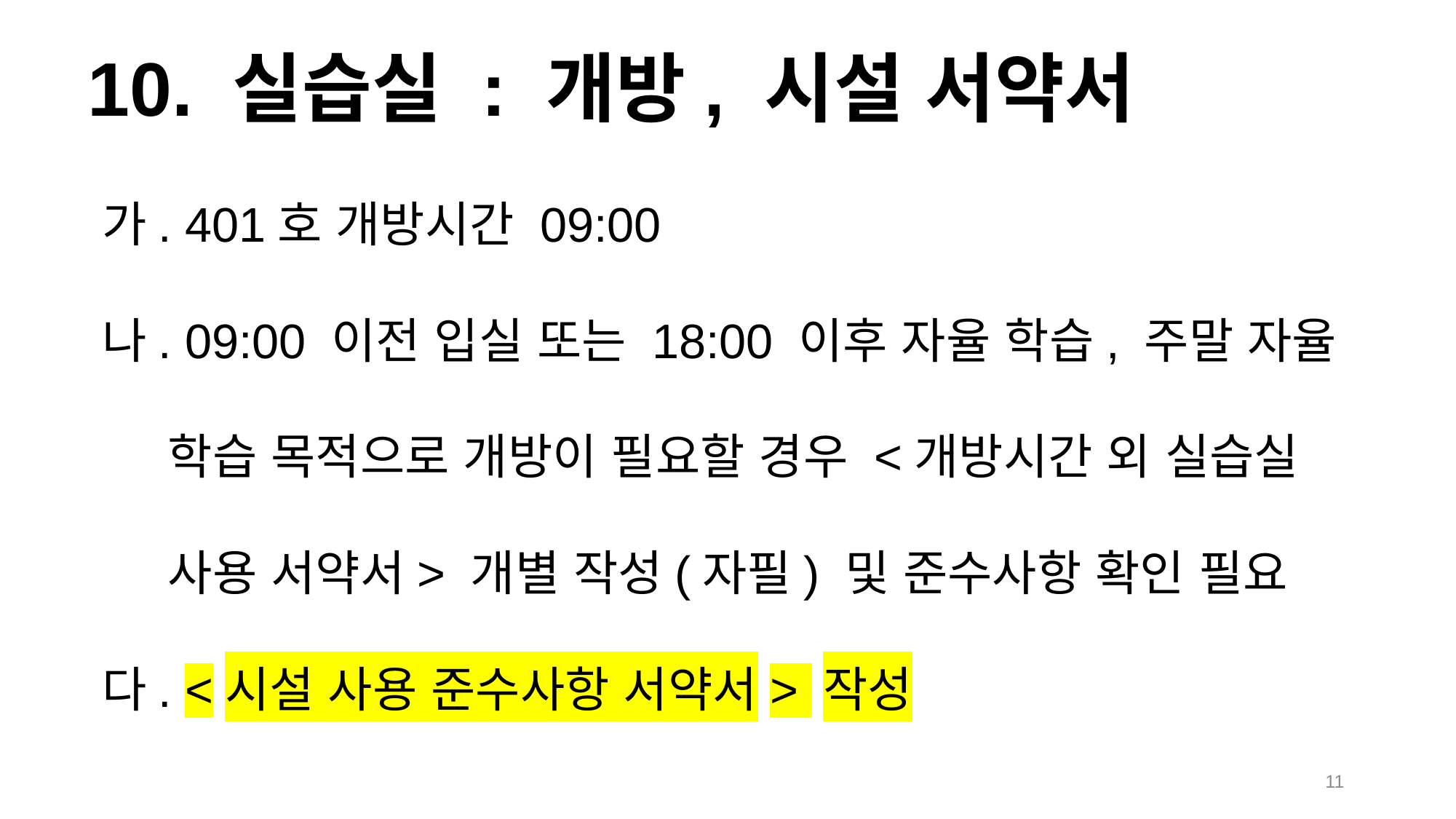

10. 실습실 : 개방, 시설 서약서
가. 401호 개방시간 09:00
나. 09:00 이전 입실 또는 18:00 이후 자율 학습, 주말 자율
    학습 목적으로 개방이 필요할 경우 <개방시간 외 실습실
    사용 서약서> 개별 작성(자필) 및 준수사항 확인 필요
다. <시설 사용 준수사항 서약서> 작성
11